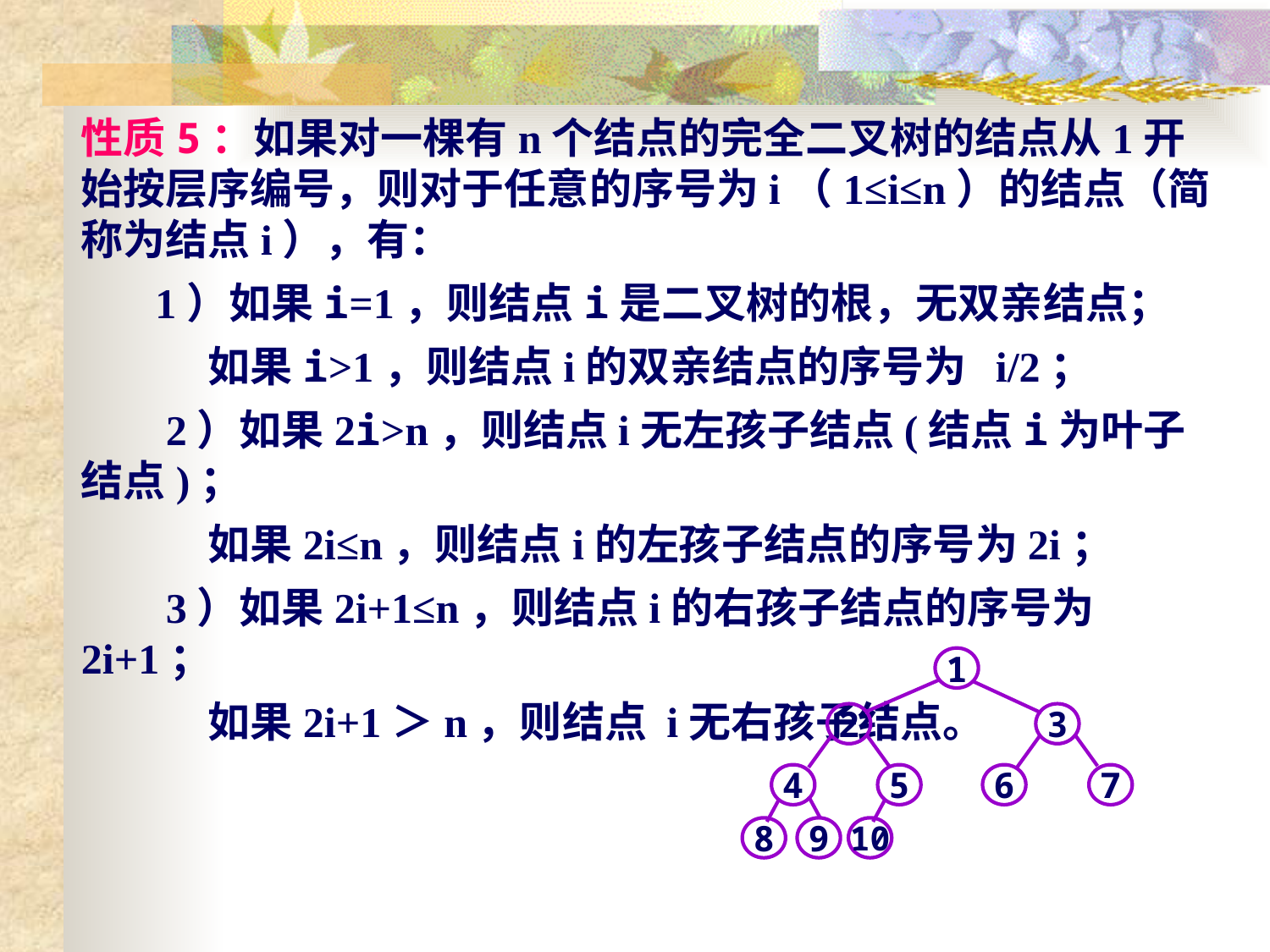

性质5：如果对一棵有n个结点的完全二叉树的结点从1开始按层序编号，则对于任意的序号为i（1≤i≤n）的结点（简称为结点i），有：
       1）如果i=1，则结点i是二叉树的根，无双亲结点；
	如果i>1，则结点i的双亲结点的序号为  i/2；
        2）如果2i>n，则结点i无左孩子结点(结点i为叶子结点)；
	如果2i≤n，则结点i的左孩子结点的序号为2i；
        3）如果2i+1≤n，则结点i的右孩子结点的序号为2i+1；
	如果2i+1＞n，则结点 i无右孩子结点。
1

2
3

4
5
6
7

8
9
10